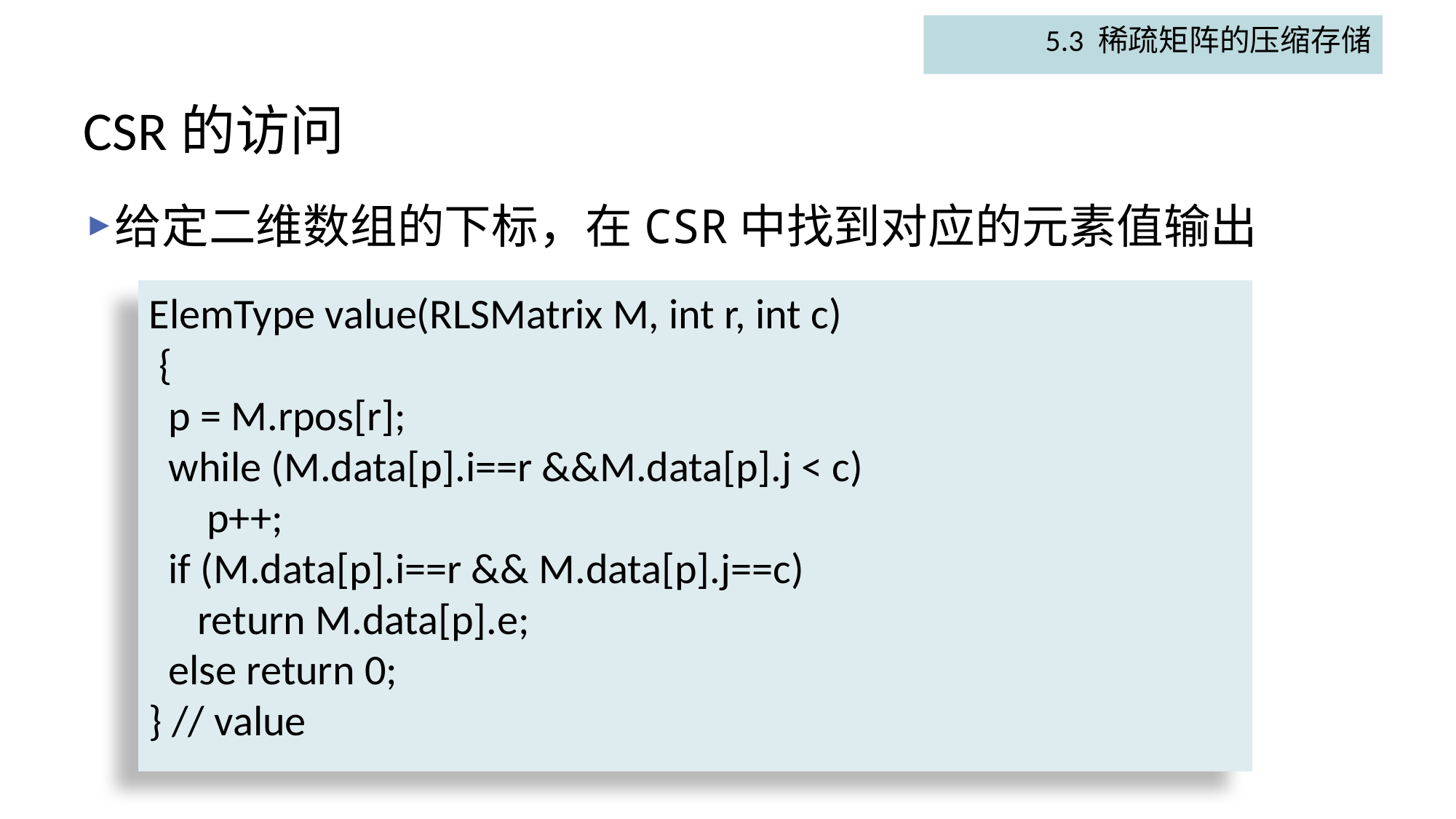

5.3 稀疏矩阵的压缩存储

# CSR的访问
给定二维数组的下标，在CSR中找到对应的元素值输出

ElemType value(RLSMatrix M, int r, int c)
 {
  p = M.rpos[r];
  while (M.data[p].i==r &&M.data[p].j < c)
      p++;
  if (M.data[p].i==r && M.data[p].j==c)
     return M.data[p].e;
  else return 0;
} // value